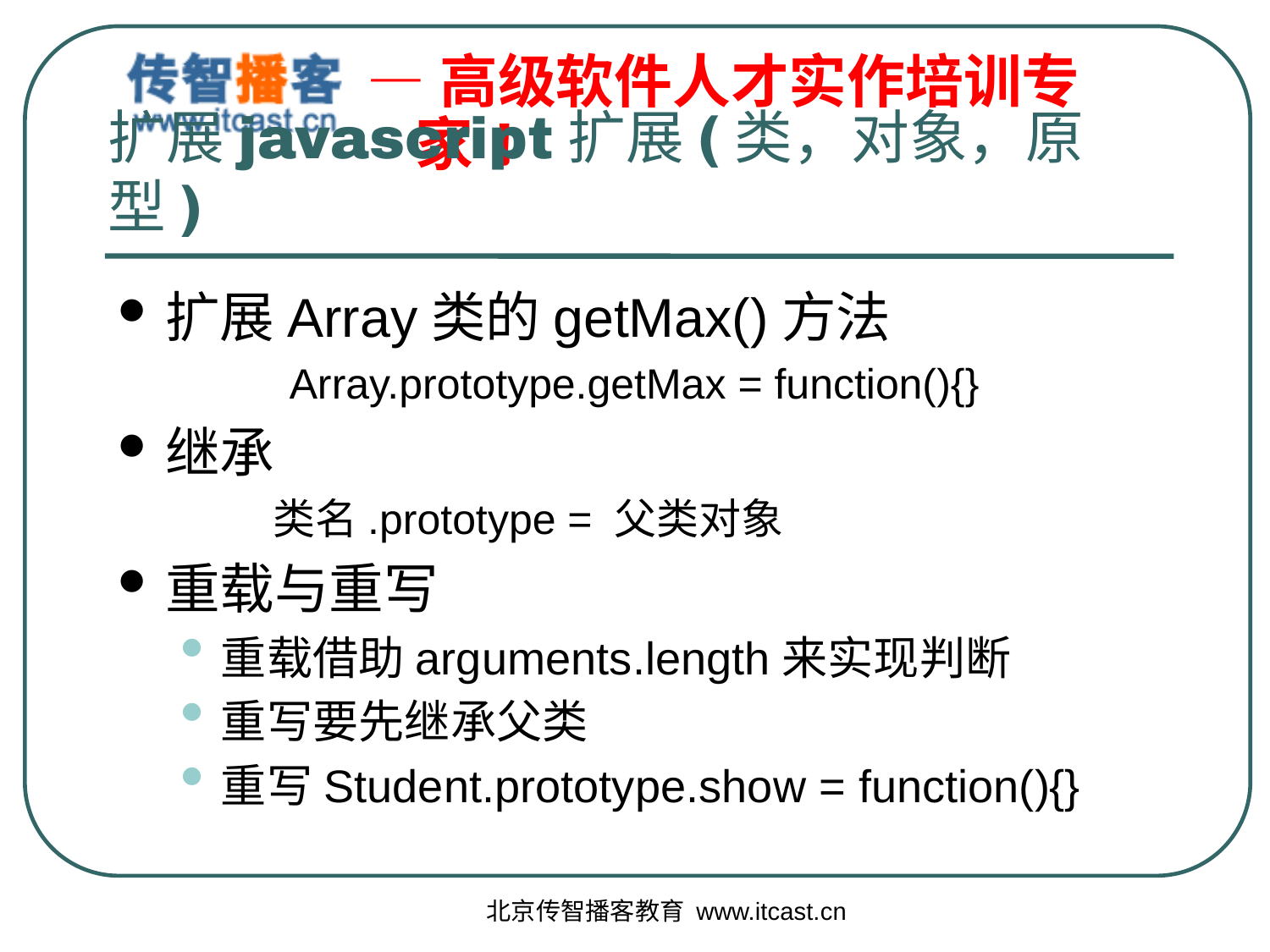

# 扩展javascript扩展(类，对象，原型)
扩展Array类的getMax()方法
    Array.prototype.getMax = function(){}
继承
         类名.prototype = 父类对象
重载与重写
重载借助arguments.length来实现判断
重写要先继承父类
重写Student.prototype.show = function(){}
北京传智播客教育 www.itcast.cn